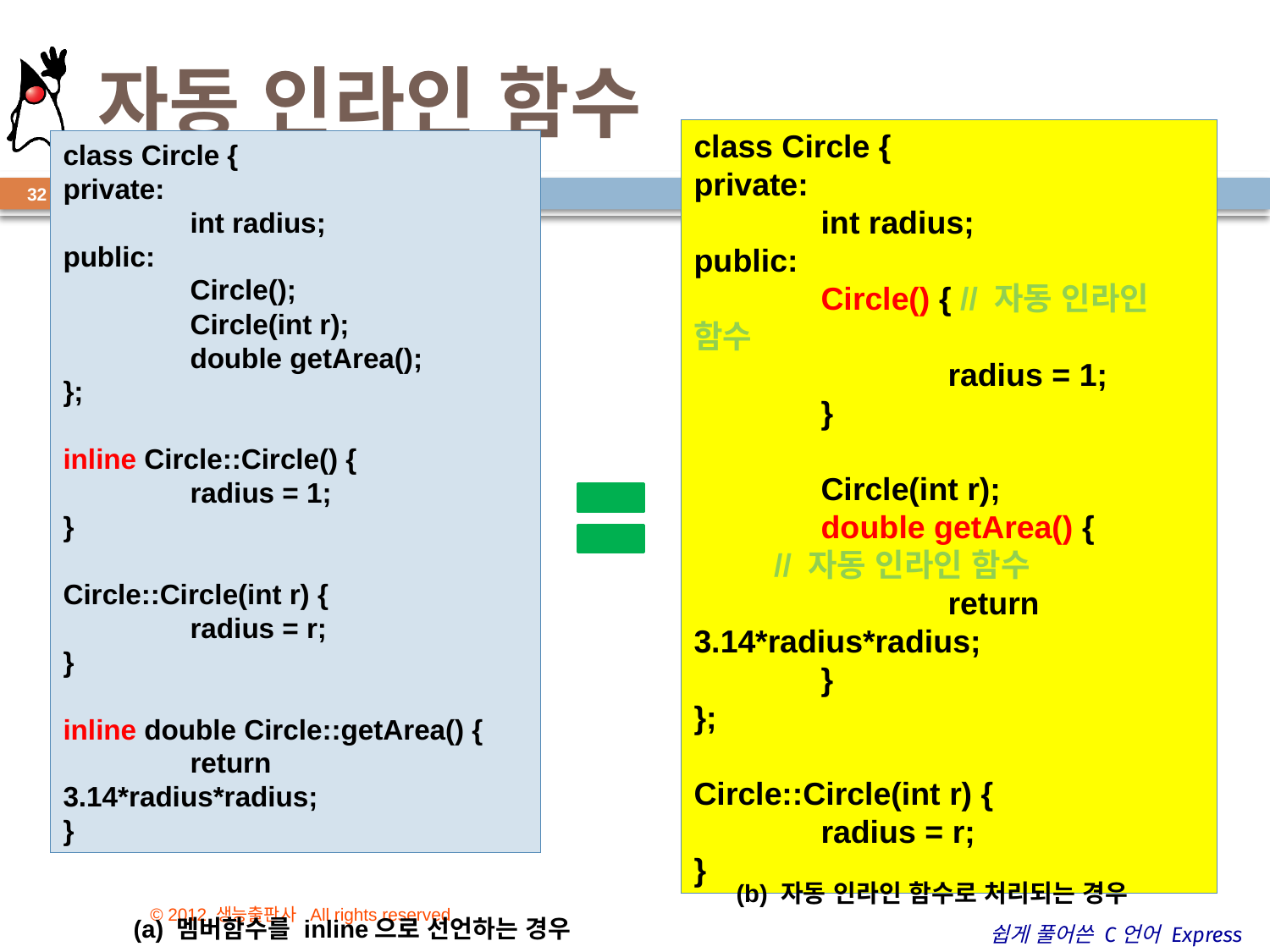

# 자동 인라인 함수
class Circle {
private:
	int radius;
public:
	Circle() { // 자동 인라인 함수
		radius = 1;
	}

	Circle(int r);
	double getArea() {
         // 자동 인라인 함수
		return 3.14*radius*radius;
	}
};

Circle::Circle(int r) {
	radius = r;
}
class Circle {
private:
	int radius;
public:
	Circle();
	Circle(int r);
	double getArea();
};

inline Circle::Circle() {
	radius = 1;
}

Circle::Circle(int r) {
	radius = r;
}

inline double Circle::getArea() {
	return 3.14*radius*radius;
}
32

(b) 자동 인라인 함수로 처리되는 경우
(a) 멤버함수를 inline으로 선언하는 경우